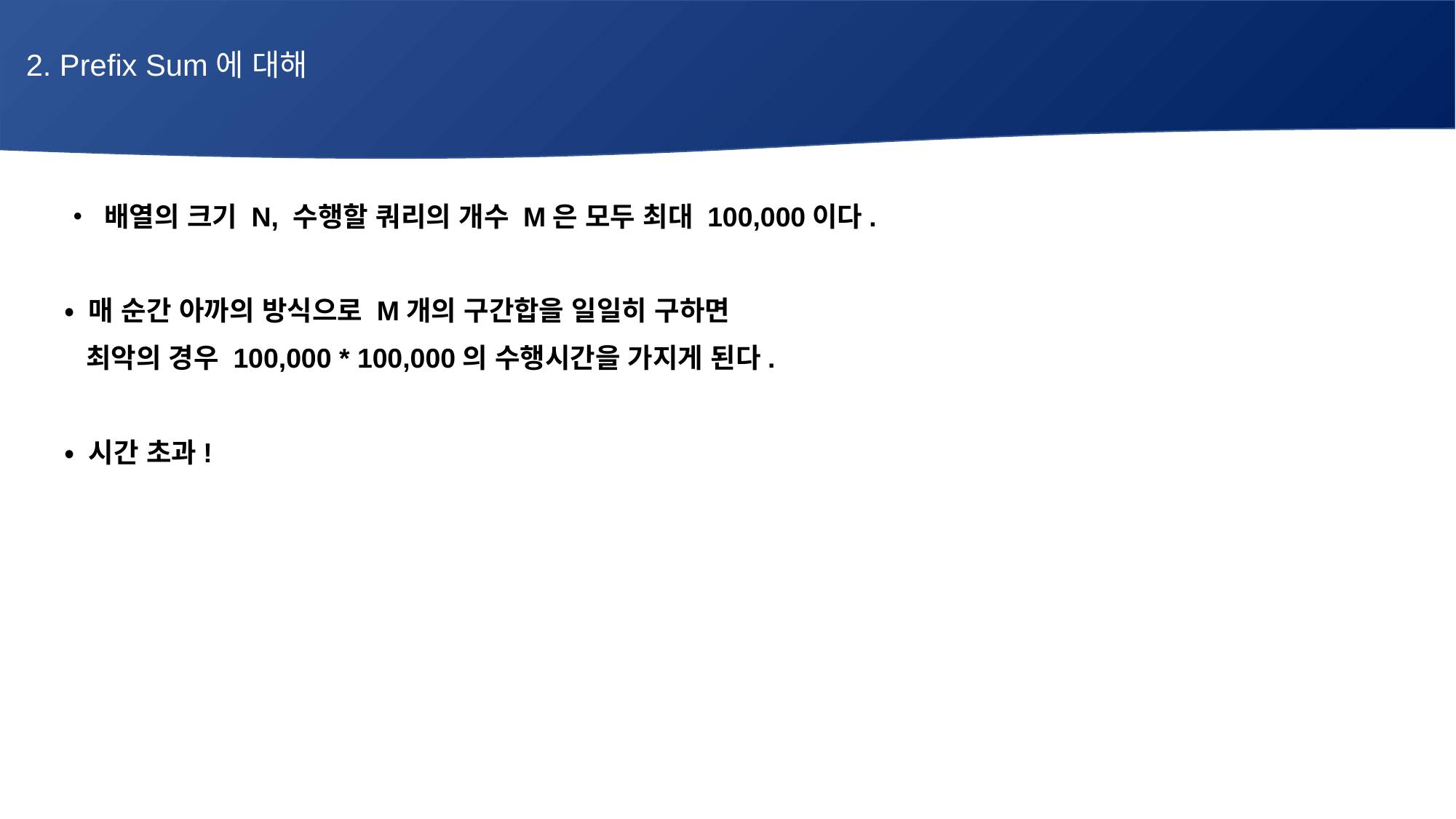

2. Prefix Sum에 대해
# 매주 1 과제 LV2
• 배열의 크기 N, 수행할 쿼리의 개수 M은 모두 최대 100,000이다.

• 매 순간 아까의 방식으로 M개의 구간합을 일일히 구하면
  최악의 경우 100,000 * 100,000의 수행시간을 가지게 된다.

• 시간 초과!